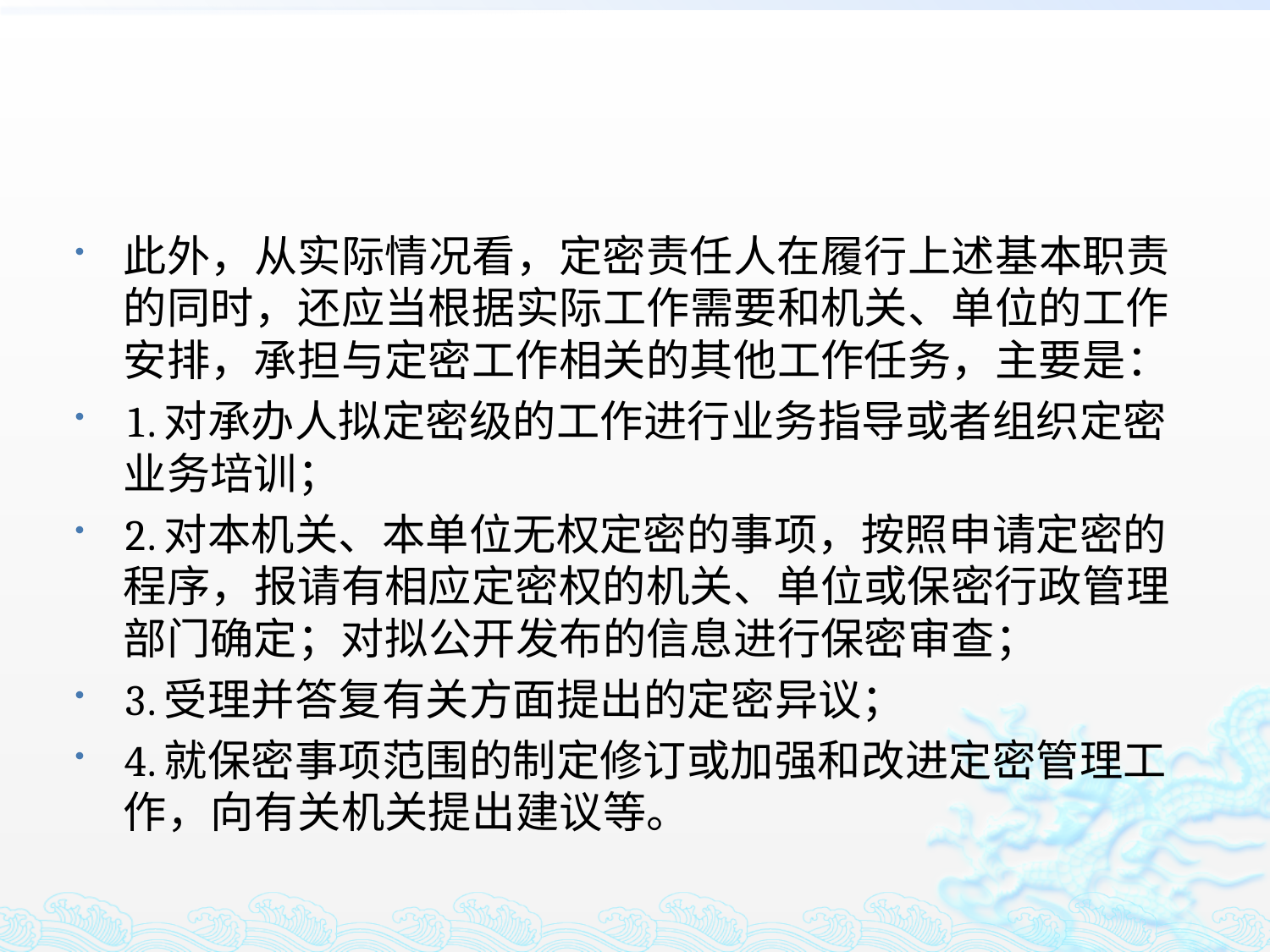

#
此外，从实际情况看，定密责任人在履行上述基本职责的同时，还应当根据实际工作需要和机关、单位的工作安排，承担与定密工作相关的其他工作任务，主要是：
1.对承办人拟定密级的工作进行业务指导或者组织定密业务培训；
2.对本机关、本单位无权定密的事项，按照申请定密的程序，报请有相应定密权的机关、单位或保密行政管理部门确定；对拟公开发布的信息进行保密审查；
3.受理并答复有关方面提出的定密异议；
4.就保密事项范围的制定修订或加强和改进定密管理工作，向有关机关提出建议等。